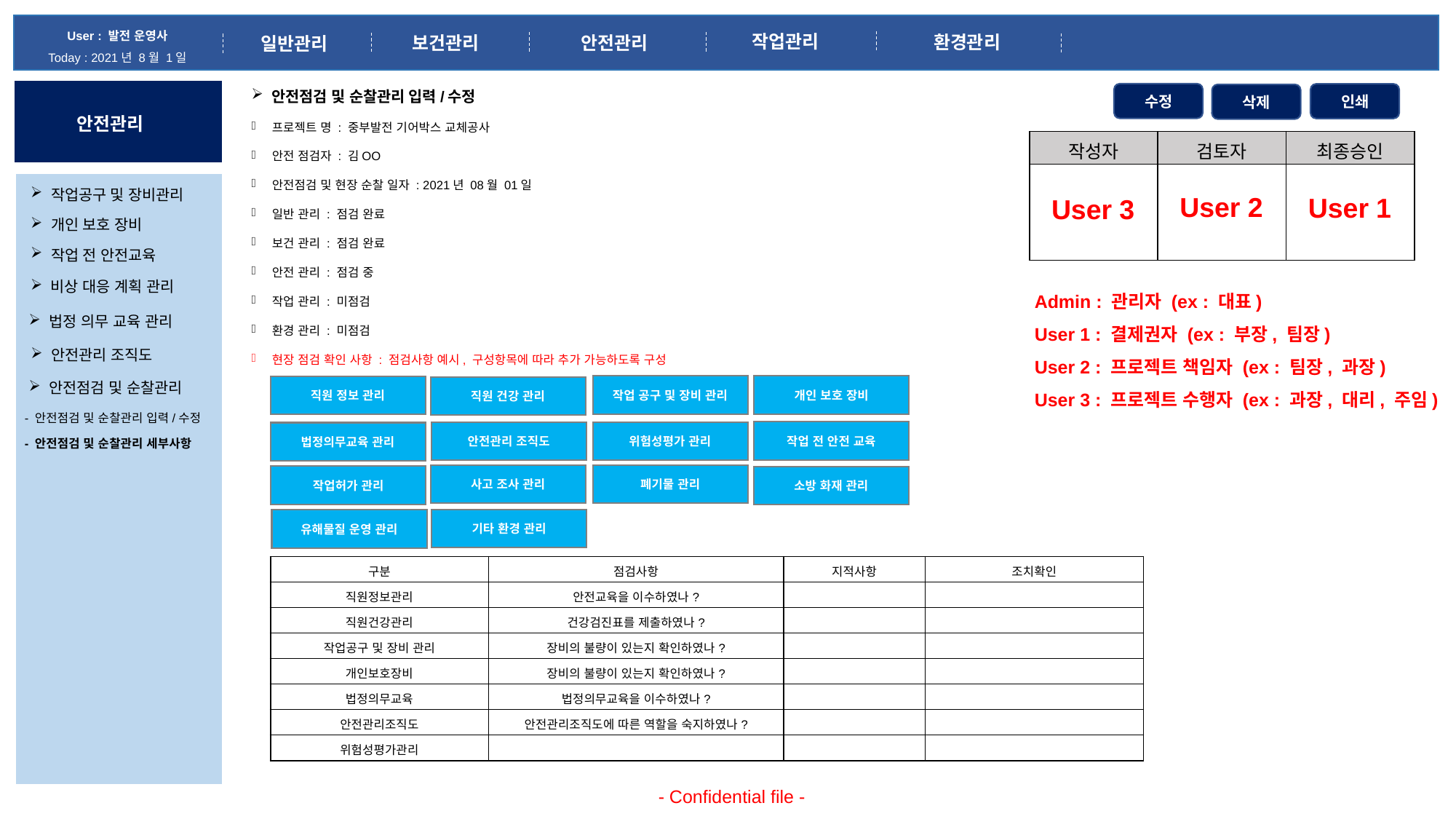

User : 발전 운영사
Today : 2021년 8월 1일
작업관리
환경관리
안전관리
보건관리
일반관리

안전점검 및 순찰관리 입력/수정

프로젝트 명 : 중부발전 기어박스 교체공사

안전 점검자 : 김OO

안전점검 및 현장 순찰 일자 : 2021년 08월 01일

일반 관리 : 점검 완료

보건 관리 : 점검 완료

안전 관리 : 점검 중

작업 관리 : 미점검

환경 관리 : 미점검

현장 점검 확인 사항 : 점검사항 예시, 구성항목에 따라 추가 가능하도록 구성

수정
인쇄
삭제
안전관리
| 작성자 | 검토자 | 최종승인 |
| --- | --- | --- |
|  |  |  |

작업공구 및 장비관리
User 2
User 1
User 3
개인 보호 장비
작업 전 안전교육
비상 대응 계획 관리
Admin : 관리자 (ex : 대표)
User 1 : 결제권자 (ex : 부장, 팀장)
User 2 : 프로젝트 책임자 (ex : 팀장, 과장)
User 3 : 프로젝트 수행자 (ex : 과장, 대리, 주임)
법정 의무 교육 관리
안전관리 조직도
안전점검 및 순찰관리
작업 공구 및 장비 관리
개인 보호 장비
직원 정보 관리
직원 건강 관리
- 안전점검 및 순찰관리 입력/수정
작업 전 안전 교육
안전관리 조직도
위험성평가 관리
법정의무교육 관리
- 안전점검 및 순찰관리 세부사항
사고 조사 관리
폐기물 관리
작업허가 관리
소방 화재 관리
기타 환경 관리
유해물질 운영 관리
| 구분 | 점검사항 | 지적사항 | 조치확인 |
| --- | --- | --- | --- |
| 직원정보관리 | 안전교육을 이수하였나? |  |  |
| 직원건강관리 | 건강검진표를 제출하였나? |  |  |
| 작업공구 및 장비 관리 | 장비의 불량이 있는지 확인하였나? |  |  |
| 개인보호장비 | 장비의 불량이 있는지 확인하였나? |  |  |
| 법정의무교육 | 법정의무교육을 이수하였나? |  |  |
| 안전관리조직도 | 안전관리조직도에 따른 역할을 숙지하였나? |  |  |
| 위험성평가관리 |  |  |  |
- Confidential file -